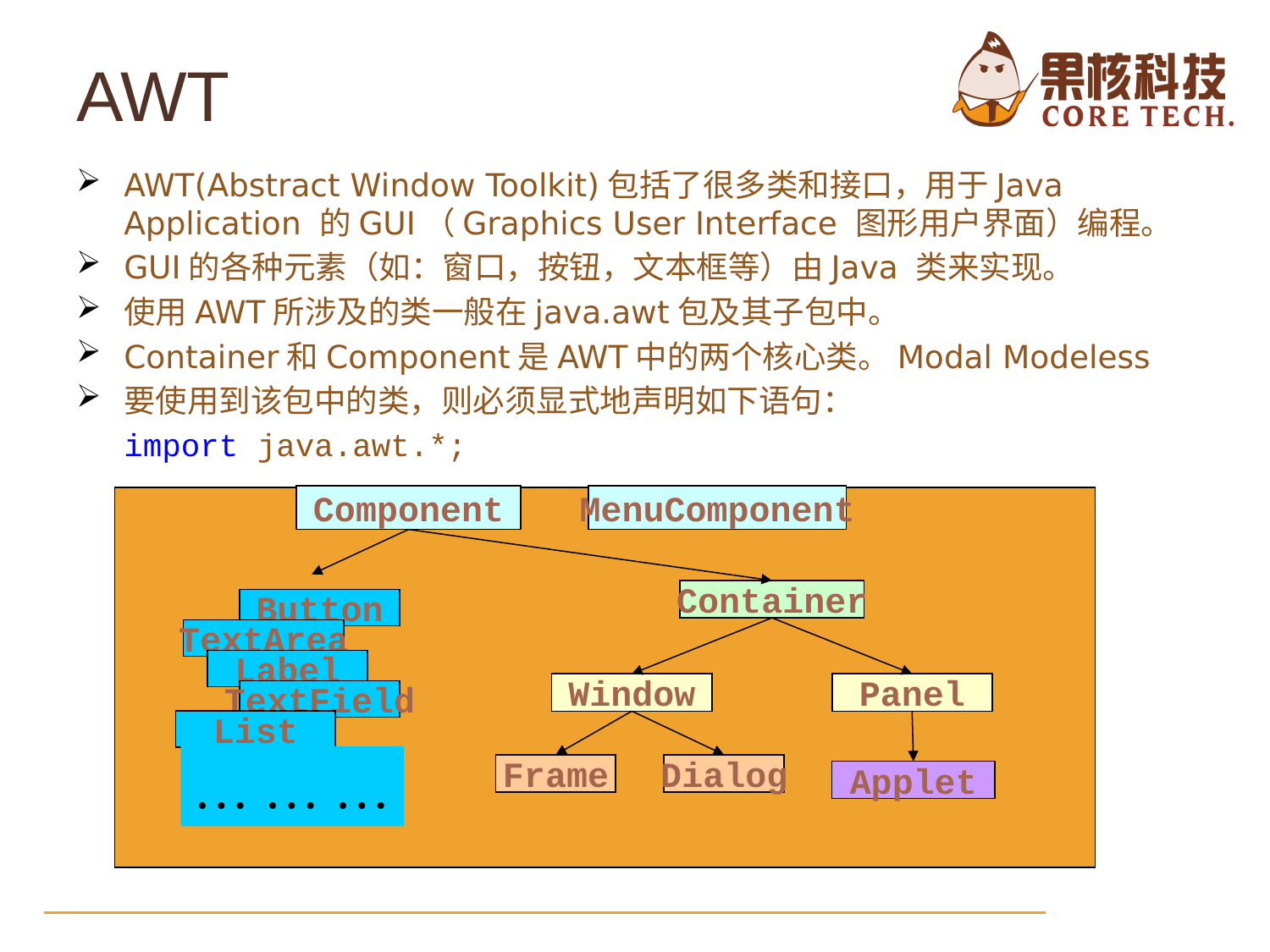

# AWT
AWT(Abstract Window Toolkit)包括了很多类和接口，用于Java Application 的GUI（Graphics User Interface 图形用户界面）编程。
GUI的各种元素（如：窗口，按钮，文本框等）由Java 类来实现。
使用AWT所涉及的类一般在java.awt包及其子包中。
Container和Component是AWT中的两个核心类。Modal Modeless
要使用到该包中的类，则必须显式地声明如下语句：
	import java.awt.*;

Component
MenuComponent

Container
Button
TextArea
Label
Window
Panel
TextField
List
… … …
Frame
Dialog
Applet